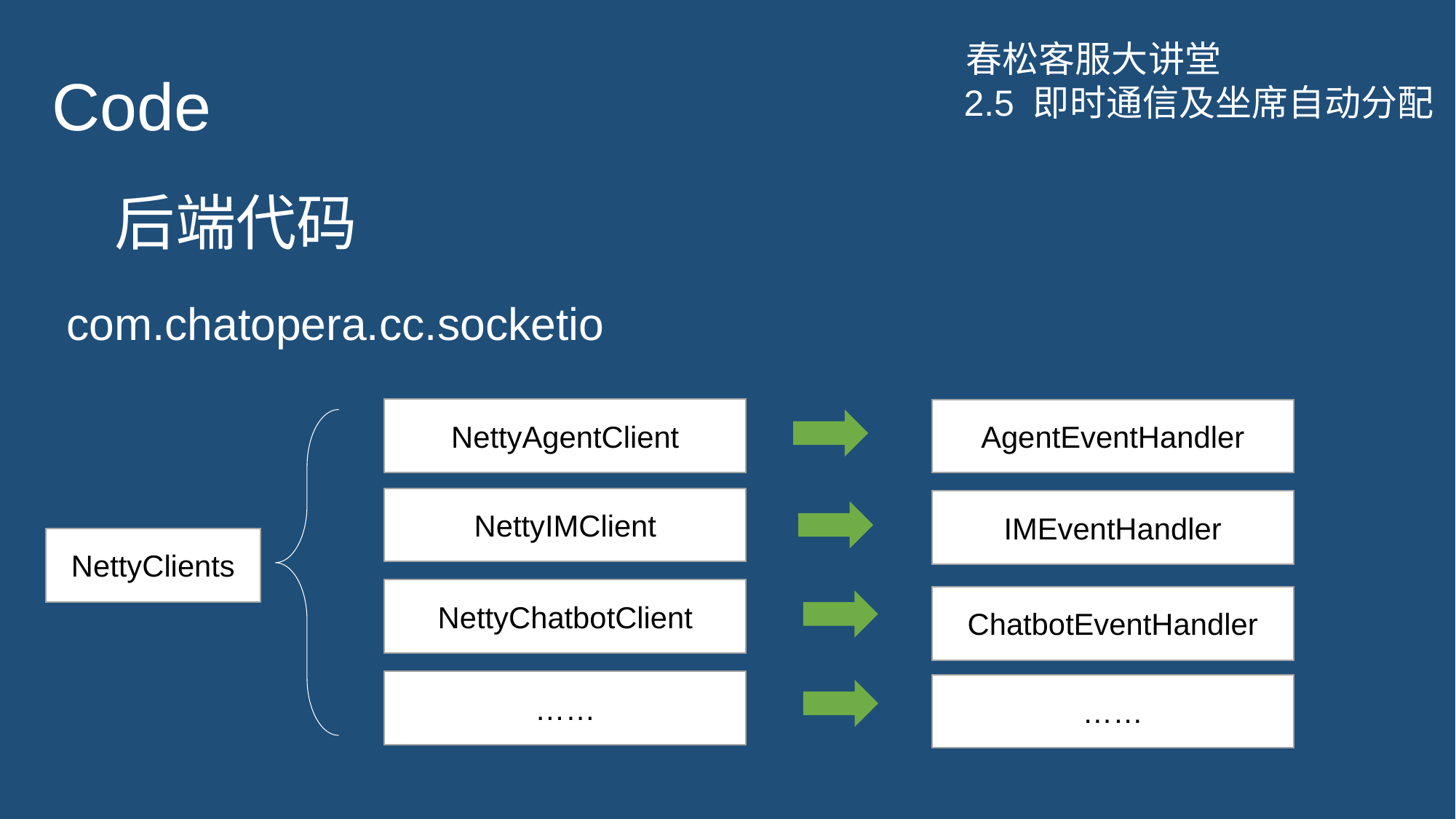

Code
春松客服大讲堂
2.5 即时通信及坐席自动分配
后端代码
com.chatopera.cc.socketio
NettyAgentClient
AgentEventHandler

NettyIMClient
IMEventHandler

NettyClients
NettyChatbotClient
ChatbotEventHandler

……
……